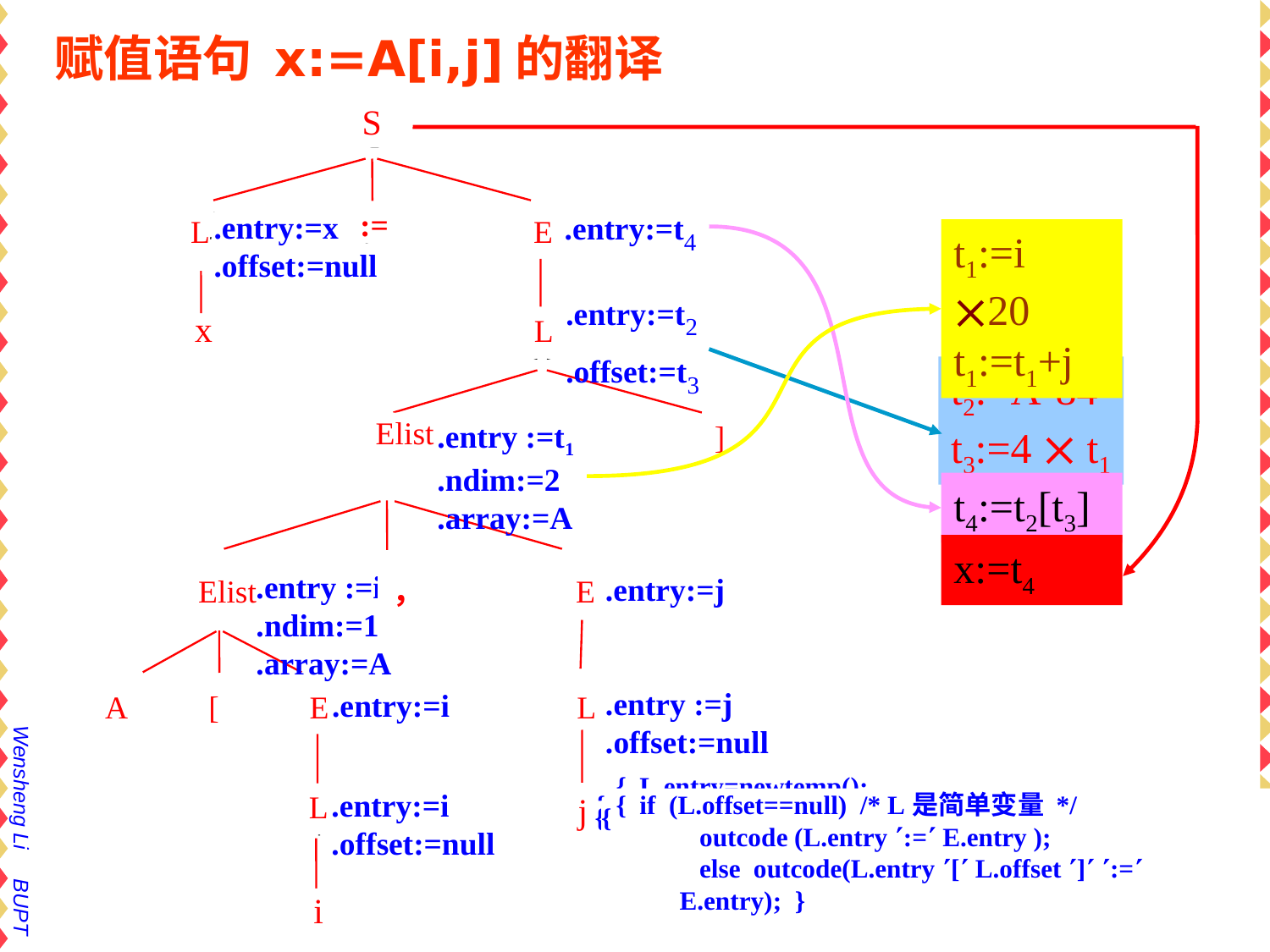

赋值语句 x:=A[i,j]的翻译
S

S

L
:=
 E

x
 L

Elist                                   ]

Elist               ，                    E

A        [            E                               L

  j

L

 i

.entry:=t4
.entry:=x
.offset:=null
:=
L

  E

t4:=t2[t3]
t1:=i ×20
t1:=t1+j
.entry:=t2
.offset:=t3
 x
  L

t2:=A-84
t3:=4 × t1
.entry :=t1
.ndim:=2
.array:=A
  Elist

  ]
x:=t4
.entry :=i
.ndim:=1
.array:=A
.entry:=j
 Elist

 ，
 E

.entry :=j
.offset:=null
.entry:=i
A          [
 E

  L

{  L.entry=newtemp();
    outcode ( L.entry ′:=′ getaddr(Elist.array) ′-′
                                   invariant(Elist.array));
    L.offset=newtemp();
    outcode (L.offset ′:=′ w ′×′ Elist.entry)  }

   t=newtemp();  m=Elist1.ndim+1;
   outcode (t ′:=′ Elist1.entry′×′ limit(Elist1.array,m));
   outcode (t ′:=′ t ′+′ E.entry);
   Elist.array=Elist1.array;
   Elist.entry=t; Elist.ndim=m  }
.entry:=i
.offset:=null
{  L.entry=id.entry; L.offset=null  }

L

  j
{  if  (L.offset == null)  /* L是简单变量 */
      E.entry=L.entry;
 else {E.entry=newtemp();
          outcode(E.entry ′:=′ L.entry  ′[′  L.offset  ′]′ ); }}
{  if  (L.offset==null)  /* L是简单变量 */
   outcode (L.entry ′:=′ E.entry );
   else  outcode(L.entry ′[′ L.offset ′]′ ′:=′ E.entry);  }

{  Elist.entry=E.entry;
    Elist.ndim=1;
    Elist.array=id.entry  }

{  if  (L.offset == null)  /* L是简单变量 */
      E.entry=L.entry;
 else {  E.entry=newtemp();
         outcode(E.entry ′:=′ L.entry  ′[′  L.offset  ′]′ ); }}
{  if  (L.offset == null)  /* L是简单变量 */
      E.entry=L.entry;
else {E.entry=newtemp();
         outcode (E.entry ′:=′ L.entry ′[′  L.offset  ′]′ ); }}
{  L.entry=id.entry; L.offset=null  }

  i